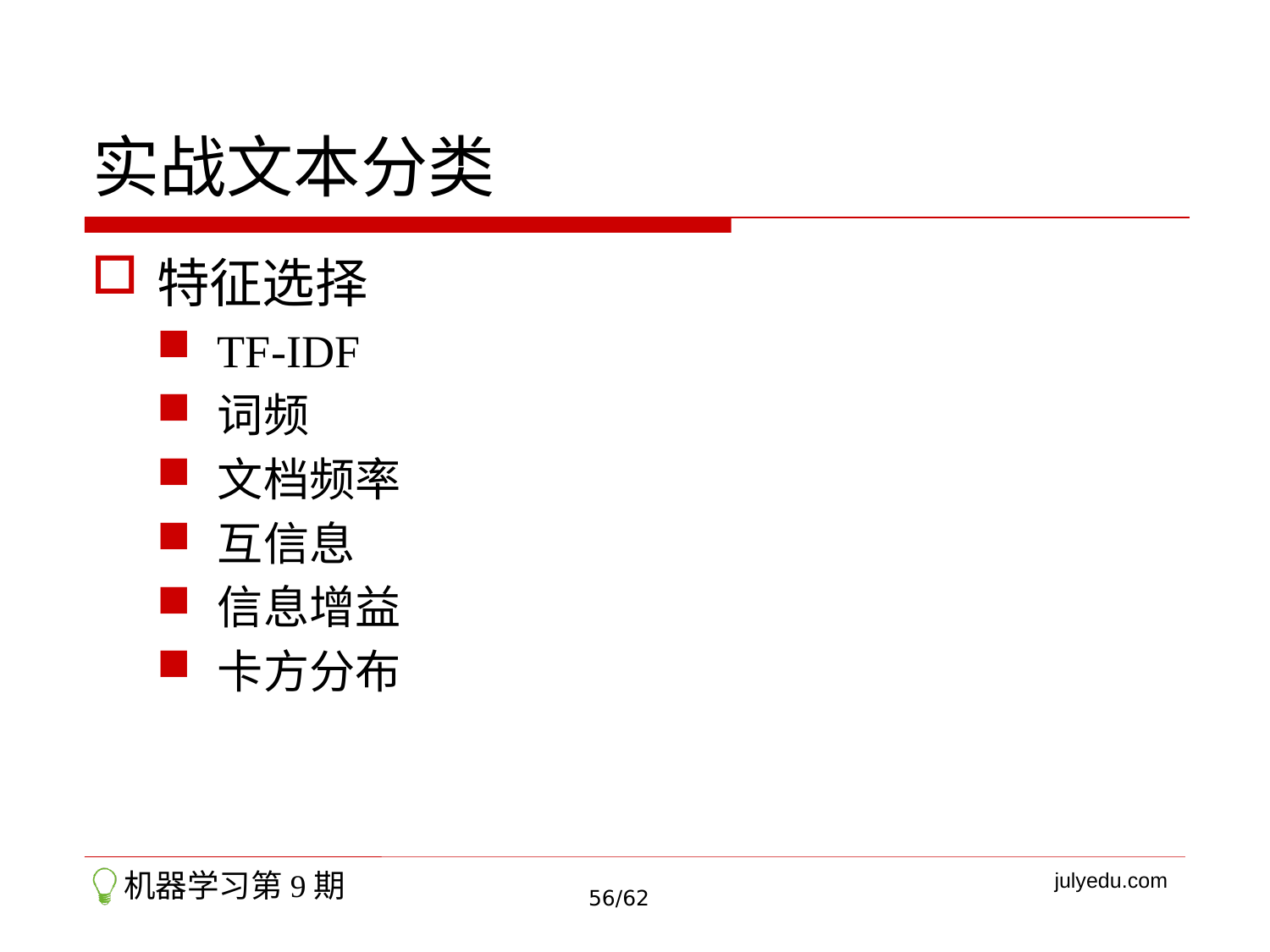

# 实战文本分类
特征选择
TF-IDF
词频
文档频率
互信息
信息增益
卡方分布